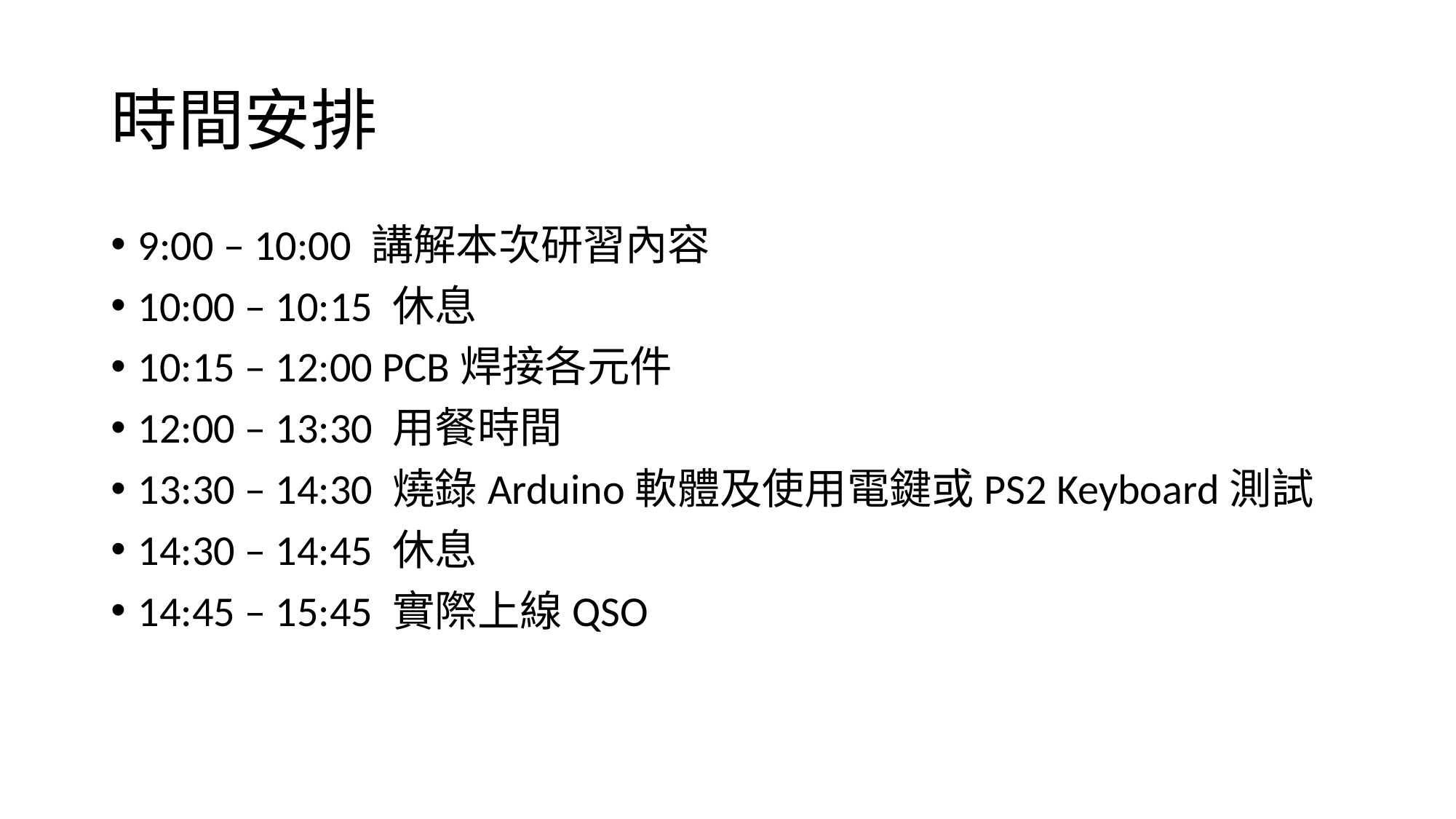

# 時間安排
9:00 – 10:00 講解本次研習內容
10:00 – 10:15 休息
10:15 – 12:00 PCB焊接各元件
12:00 – 13:30 用餐時間
13:30 – 14:30 燒錄Arduino軟體及使用電鍵或PS2 Keyboard測試
14:30 – 14:45 休息
14:45 – 15:45 實際上線QSO